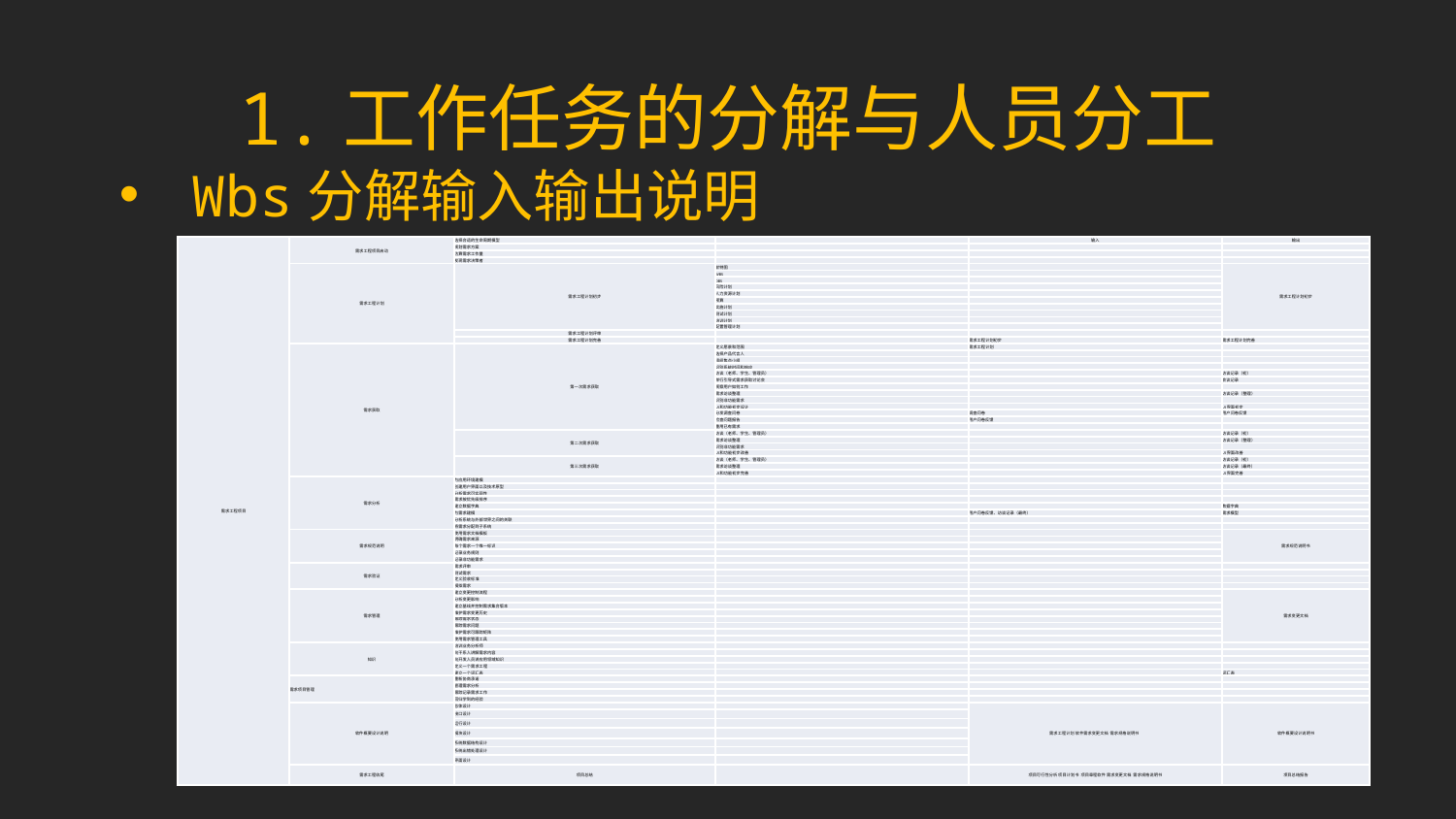

1.工作任务的分解与人员分工
Wbs分解输入输出说明

| 需求工程项目 | 需求工程项目启动 | 选择合适的生命周期模型 |  | 输入 | 输出 |
| --- | --- | --- | --- | --- | --- |
|  |  | 规划需求方案 |  |  |  |
|  |  | 估算需求工作量 |  |  |  |
|  |  | 发现需求决策者 |  |  |  |
|  | 需求工程计划 | 需求工程计划初步 | 甘特图 |  | 需求工程计划初步 |
|  |  |  | WBS |  |  |
|  |  |  | OBS |  |  |
|  |  |  | 风险计划 |  |  |
|  |  |  | 人力资源计划 |  |  |
|  |  |  | 预算 |  |  |
|  |  |  | 实施计划 |  |  |
|  |  |  | 测试计划 |  |  |
|  |  |  | 培训计划 |  |  |
|  |  |  | 配置管理计划 |  |  |
|  |  | 需求工程计划评审 |  |  |  |
|  |  | 需求工程计划完善 |  | 需求工程计划初步 | 需求工程计划完善 |
|  | 需求获取 | 第一次需求获取 | 定义愿景和范围 | 需求工程计划 |  |
|  |  |  | 选择产品代言人 |  |  |
|  |  |  | 组织焦点小组 |  |  |
|  |  |  | 识别系统时间和响应 |  |  |
|  |  |  | 访谈（老师、学生、管理员） |  | 访谈记录（初） |
|  |  |  | 举行引导式需求获取讨论会 |  | 会议记录 |
|  |  |  | 观察用户如何工作 |  |  |
|  |  |  | 需求访谈整理 |  | 访谈记录（整理） |
|  |  |  | 识别非功能需求 |  |  |
|  |  |  | UI和功能初步设计 |  | UI界面初步 |
|  |  |  | 分发调查问卷 | 调查问卷 | 用户问卷反馈 |
|  |  |  | 检查问题报告 | 用户问卷反馈 |  |
|  |  |  | 重用已有需求 |  |  |
|  |  | 第二次需求获取 | 访谈（老师、学生、管理员） |  | 访谈记录（初） |
|  |  |  | 需求访谈整理 |  | 访谈记录（整理） |
|  |  |  | 识别非功能需求 |  |  |
|  |  |  | UI和功能初步改善 |  | UI界面改善 |
|  |  | 第三次需求获取 | 访谈（老师、学生、管理员） |  | 访谈记录（初） |
|  |  |  | 需求访谈整理 |  | 访谈记录（最终） |
|  |  |  | UI和功能初步完善 |  | UI界面完善 |
|  | 需求分析 | 为应用环境建模 |  |  |  |
|  |  | 创建用户界面以及技术原型 |  |  |  |
|  |  | 分析需求可实现性 |  |  |  |
|  |  | 需求按优先级排序 |  |  |  |
|  |  | 建立数据字典 |  |  | 数据字典 |
|  |  | 为需求建模 |  | 用户问卷反馈、访谈记录（最终） | 需求模型 |
|  |  | 分析系统与外部世界之间的关联 |  |  |  |
|  |  | 将需求分配到子系统 |  |  |  |
|  | 需求规范说明 | 使用需求文档模板 |  |  | 需求规范说明书 |
|  |  | 明确需求来源 |  |  |  |
|  |  | 每个需求一个唯一标识 |  |  |  |
|  |  | 记录业务规则 |  |  |  |
|  |  | 记录非功能需求 |  |  |  |
|  | 需求验证 | 需求评审 |  |  |  |
|  |  | 测试需求 |  |  |  |
|  |  | 定义验收标准 |  |  |  |
|  |  | 模拟需求 |  |  |  |
|  | 需求管理 | 建立变更控制流程 |  |  | 需求变更文档 |
|  |  | 分析变更影响 |  |  |  |
|  |  | 建立基线并控制需求集合版本 |  |  |  |
|  |  | 维护需求变更历史 |  |  |  |
|  |  | 跟踪需求状态 |  |  |  |
|  |  | 跟踪需求问题 |  |  |  |
|  |  | 维护需求可跟踪矩阵 |  |  |  |
|  |  | 使用需求管理工具 |  |  |  |
|  | 知识 | 培训业务分析师 |  |  |  |
|  |  | 向干系人讲解需求内容 |  |  |  |
|  |  | 向开发人员讲应用领域知识 |  |  |  |
|  |  | 定义一个需求工程 |  |  |  |
|  |  | 建立一个词汇表 |  |  | 词汇表 |
|  | 需求项目管理 | 重新协商承诺 |  |  |  |
|  |  | 管理需求分析 |  |  |  |
|  |  | 跟踪记录需求工作 |  |  |  |
|  |  | 回归学到的经验 |  |  |  |
|  | 软件概要设计说明 | 总体设计 |  | 需求工程计划 软件需求变更文档 需求规格说明书 | 软件概要设计说明书 |
|  |  | 接口设计 |  |  |  |
|  |  | 运行设计 |  |  |  |
|  |  | 模块设计 |  |  |  |
|  |  | 系统数据结构设计 |  |  |  |
|  |  | 系统出错处理设计 |  |  |  |
|  |  | 界面设计 |  |  |  |
|  | 需求工程收尾 | 项目总结 |  | 项目可行性分析 项目计划书 项目章程软件 需求变更文档 需求规格说明书 | 项目总结报告 |